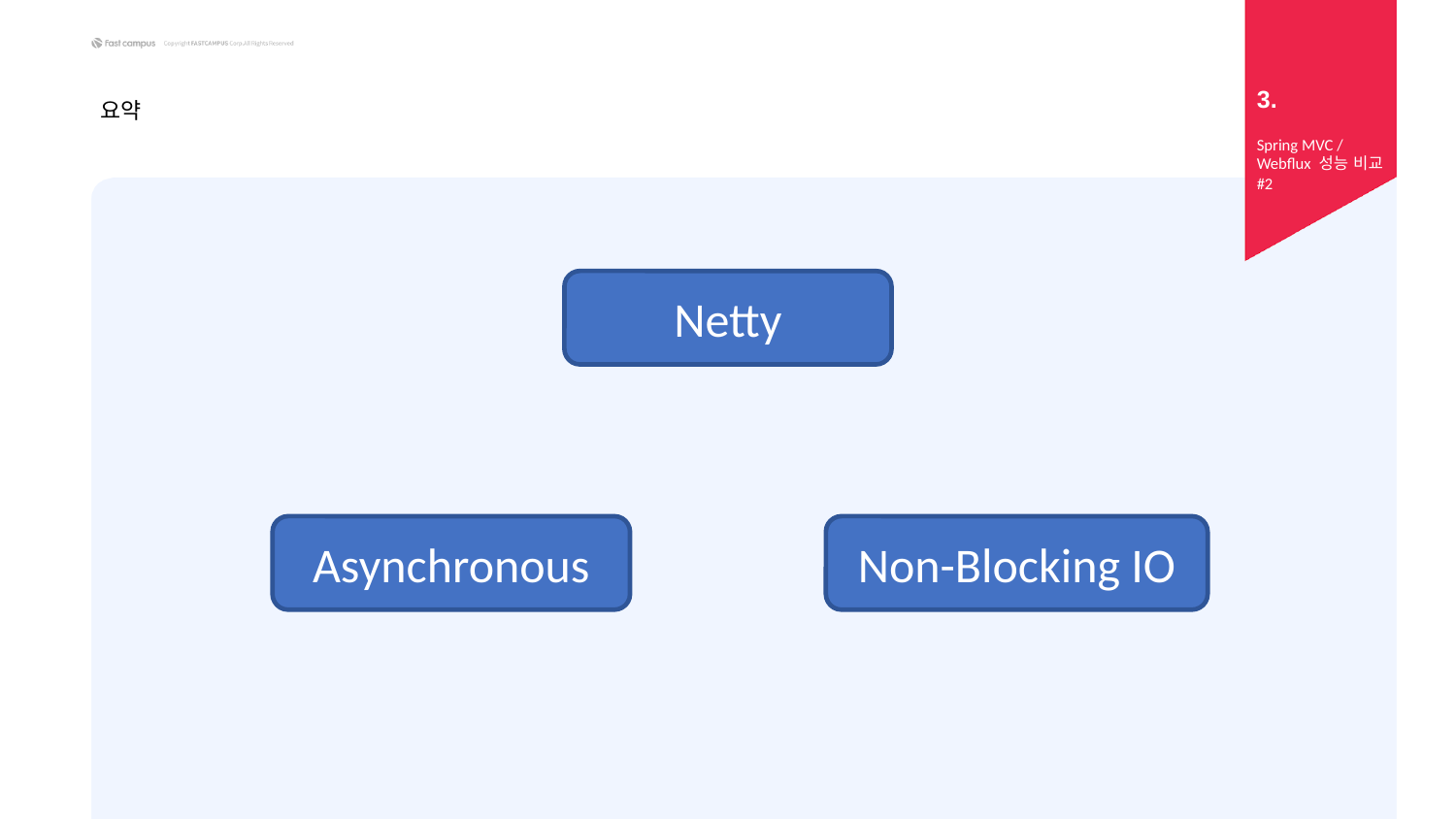

3.
# 요약
Spring MVC / Webflux 성능 비교 #2
Netty
Asynchronous
Non-Blocking IO